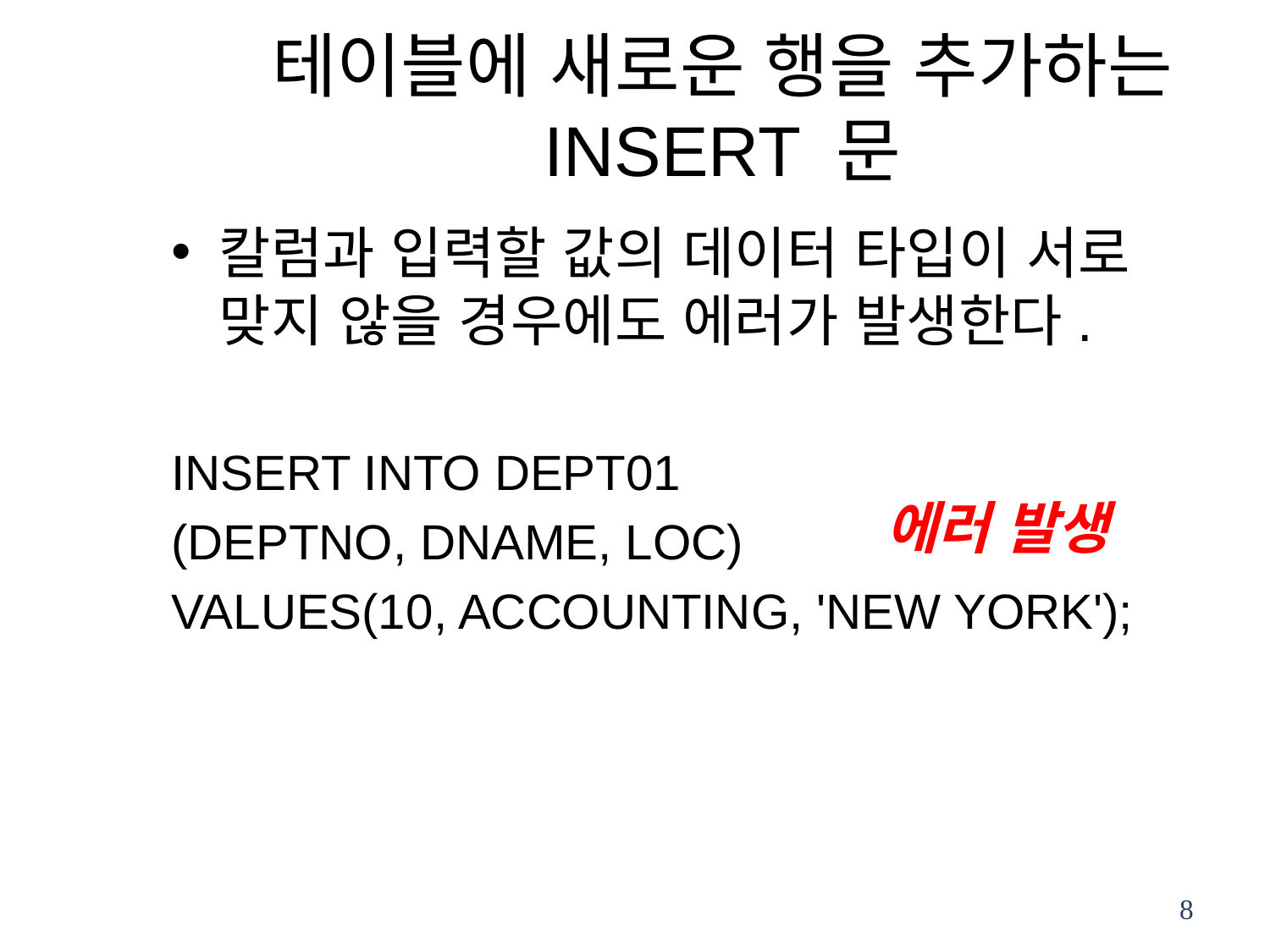

# 테이블에 새로운 행을 추가하는 INSERT 문
칼럼과 입력할 값의 데이터 타입이 서로 맞지 않을 경우에도 에러가 발생한다.

INSERT INTO DEPT01
(DEPTNO, DNAME, LOC)
VALUES(10, ACCOUNTING, 'NEW YORK');

에러 발생
8